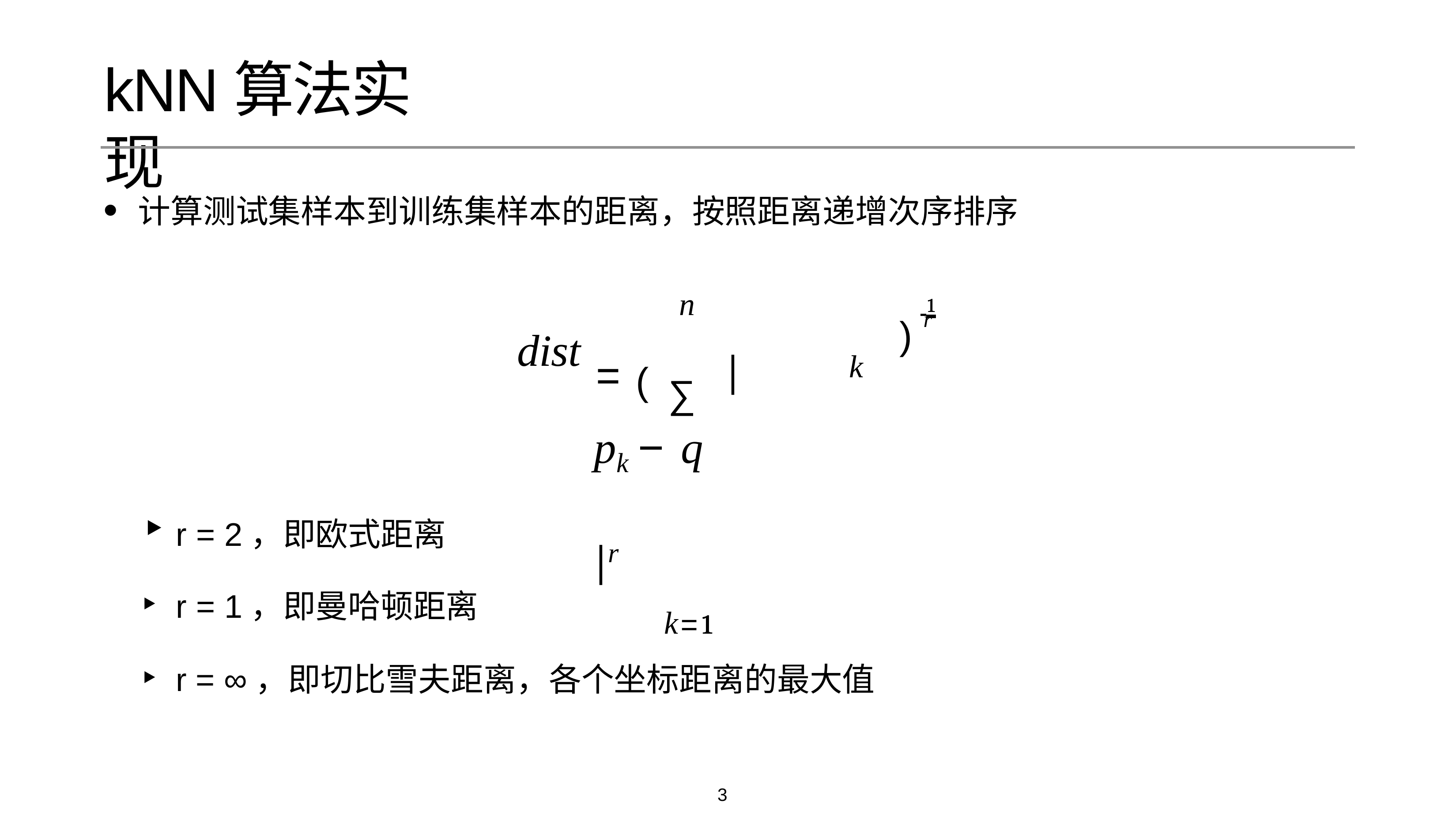

# kNN算法实现

计算测试集样本到训练集样本的距离，按照距离递增次序排序
n
= (∑ | pk − q	|r
k=1
 1
) r
dist
k
r = 2，即欧式距离

r = 1，即曼哈顿距离

r = ∞，即切⽐雪夫距离，各个坐标距离的最⼤值
3